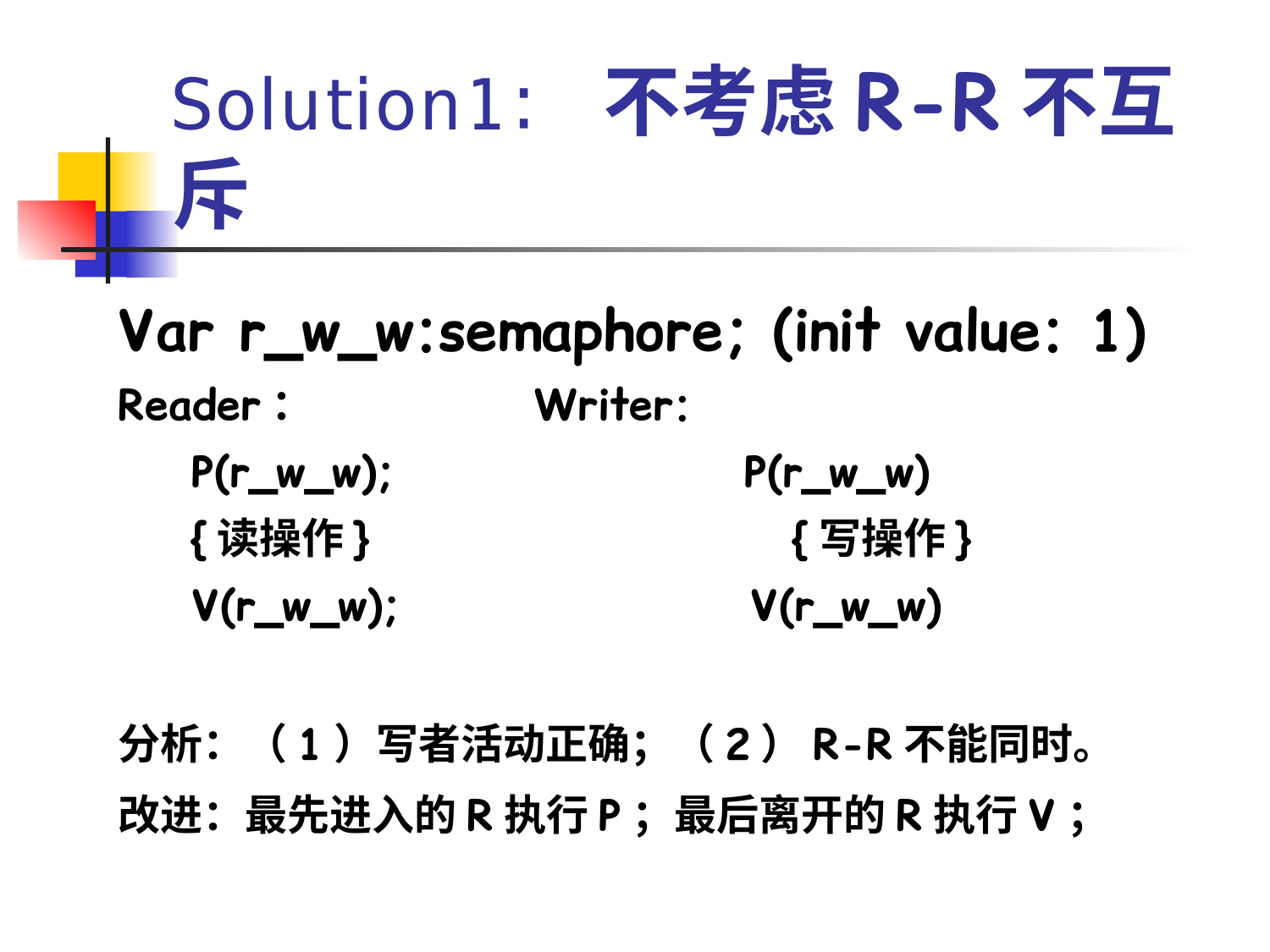

# Solution1:  不考虑R-R不互斥
Var r_w_w:semaphore; (init value: 1)
Reader：                      Writer:
    P(r_w_w);                   P(r_w_w)
    {读操作}                       {写操作}
    V(r_w_w);                   V(r_w_w)
分析：（1）写者活动正确；（2）R-R不能同时。
改进：最先进入的R执行P；最后离开的R执行V；